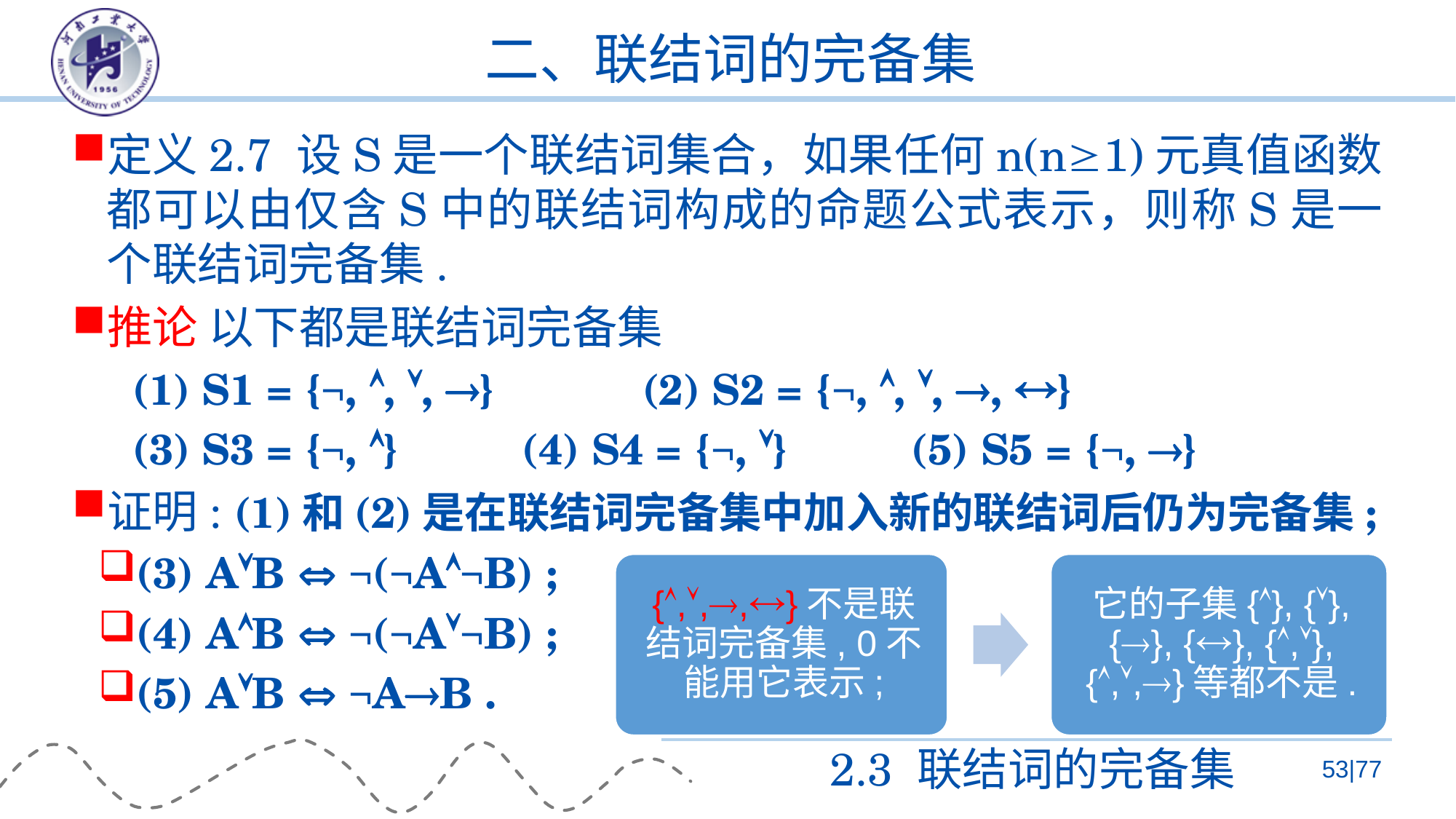

# 二、联结词的完备集
定义2.7 设S是一个联结词集合，如果任何n(n≥1)元真值函数都可以由仅含S中的联结词构成的命题公式表示，则称S是一个联结词完备集.
推论 以下都是联结词完备集
(1) S1 = {¬, ∧, ∨, →}            (2) S2 = {¬, ∧, ∨, →, ↔}
(3) S3 = {¬, ∧}          (4) S4 = {¬, ∨}          (5) S5 = {¬, →}
证明: (1)和(2)是在联结词完备集中加入新的联结词后仍为完备集;
(3) A∨B ⇔ ¬(¬A∧¬B) ;
(4) A∧B ⇔ ¬(¬A∨¬B) ;
(5) A∨B ⇔ ¬A→B .
{∧,∨,→,↔}不是联结词完备集, 0不能用它表示;

它的子集{∧}, {∨}, {→}, {↔}, {∧,∨}, {∧,∨,→}等都不是.
2.3 联结词的完备集
53|77